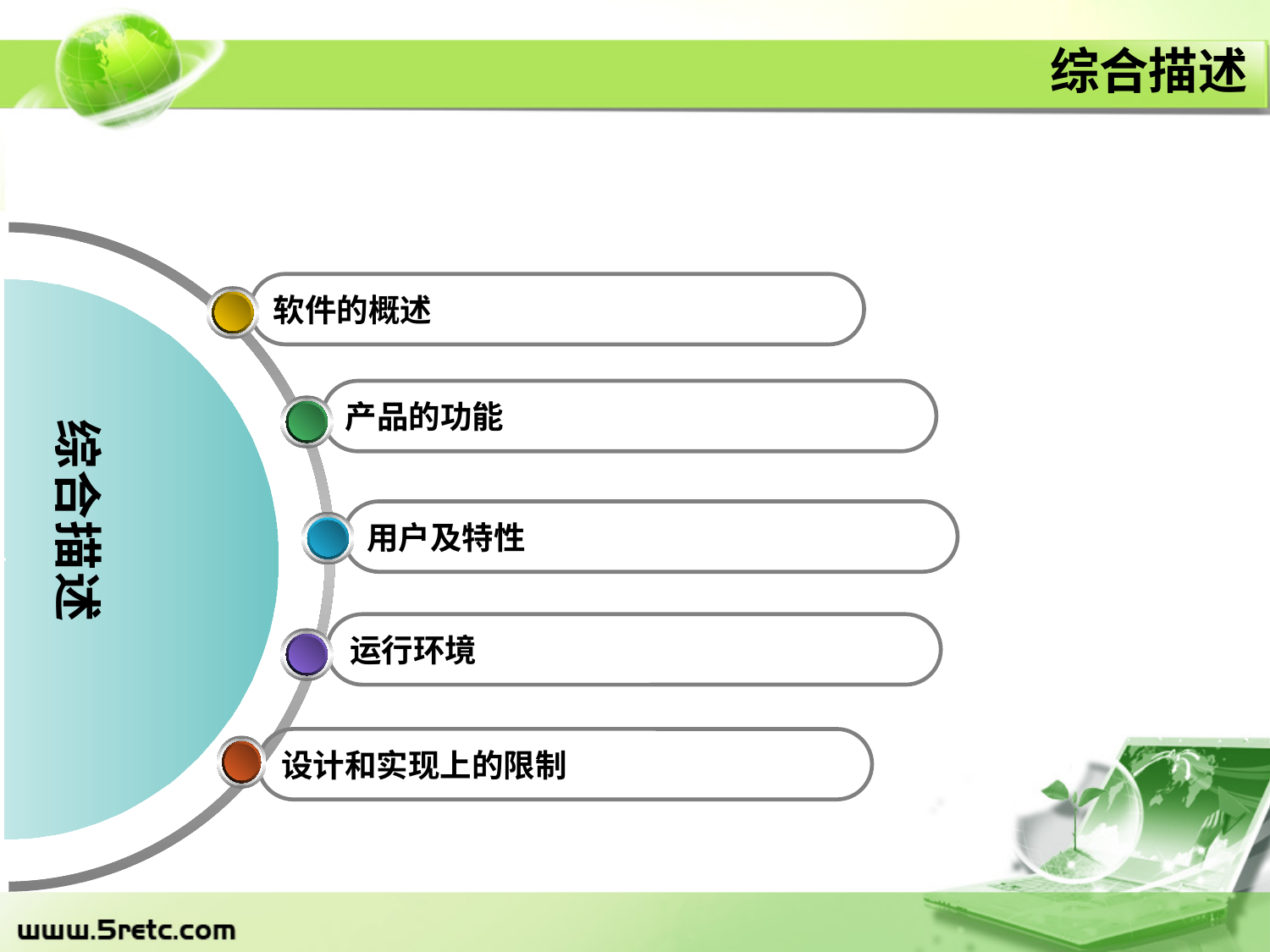

# 综合描述

软件的概述

产品的功能

用户及特性

运行环境

设计和实现上的限制

综合描述